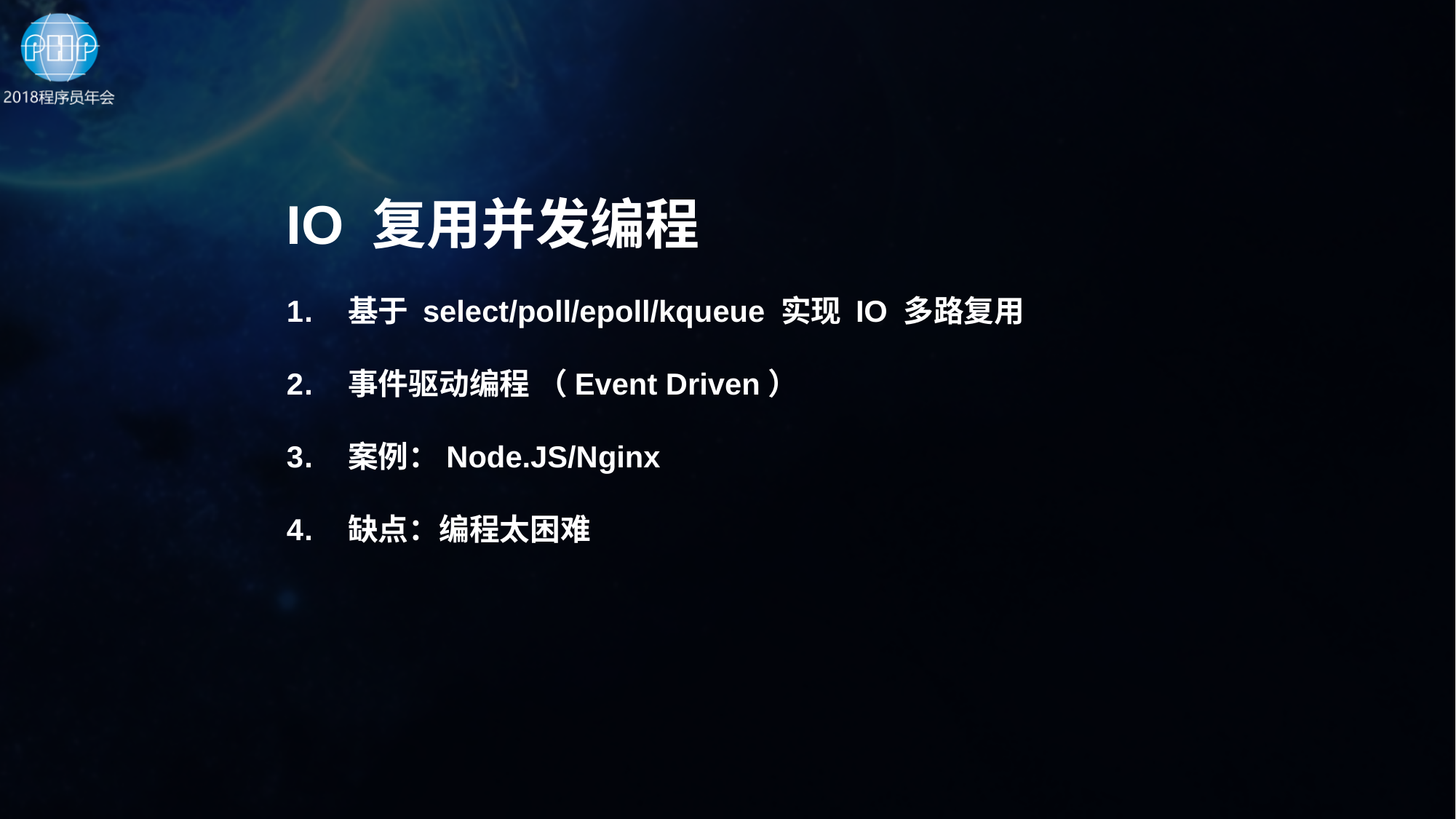

IO 复用并发编程
基于 select/poll/epoll/kqueue 实现 IO 多路复用
事件驱动编程 （Event Driven）
案例：Node.JS/Nginx
缺点：编程太困难